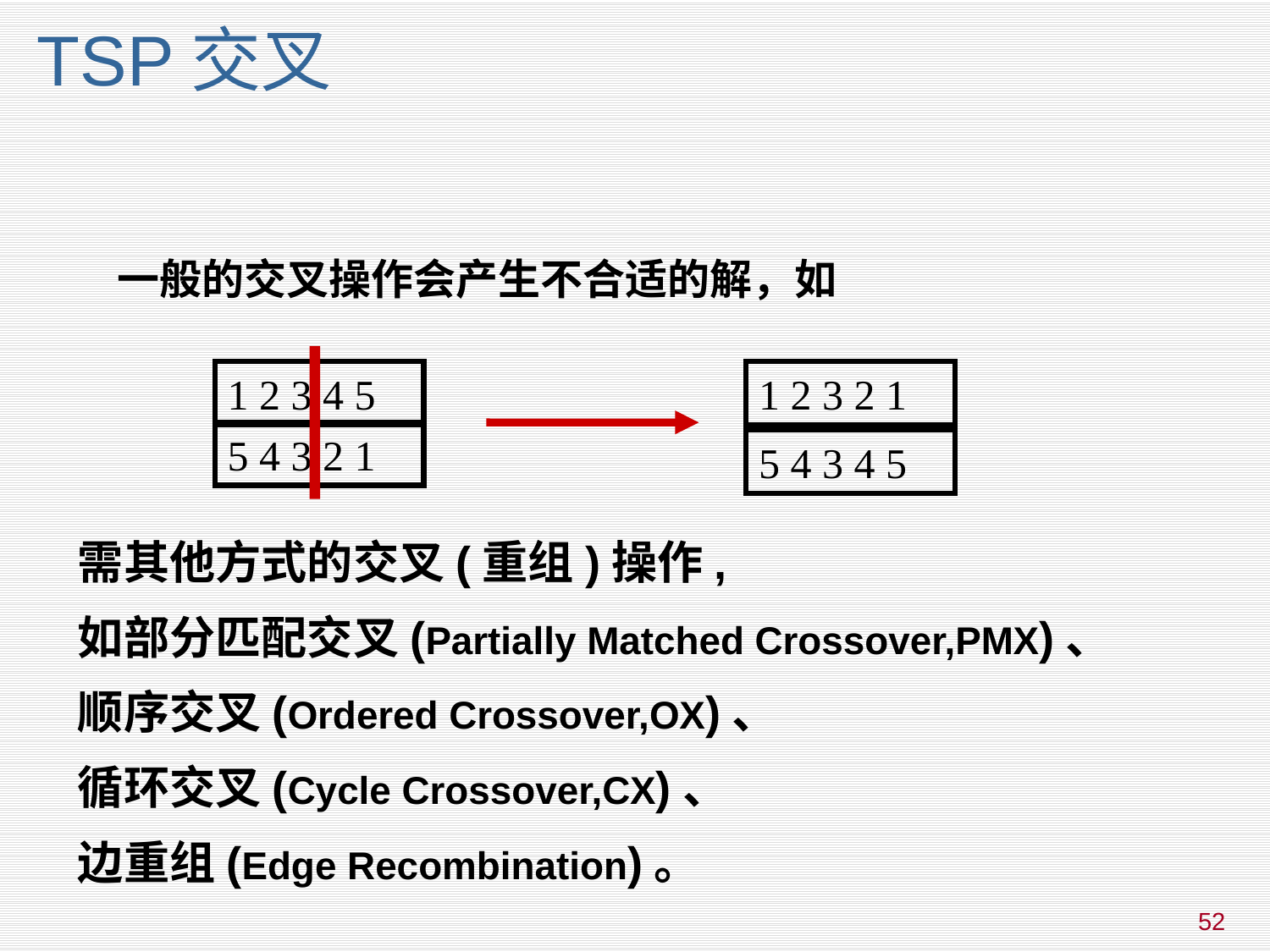

# TSP交叉
一般的交叉操作会产生不合适的解，如

1 2 3 4 5
1 2 3 2 1
5 4 3 2 1

5 4 3 4 5
需其他方式的交叉(重组)操作,
如部分匹配交叉(Partially Matched Crossover,PMX)、
顺序交叉(Ordered Crossover,OX)、
循环交叉(Cycle Crossover,CX)、
边重组(Edge Recombination)。
52